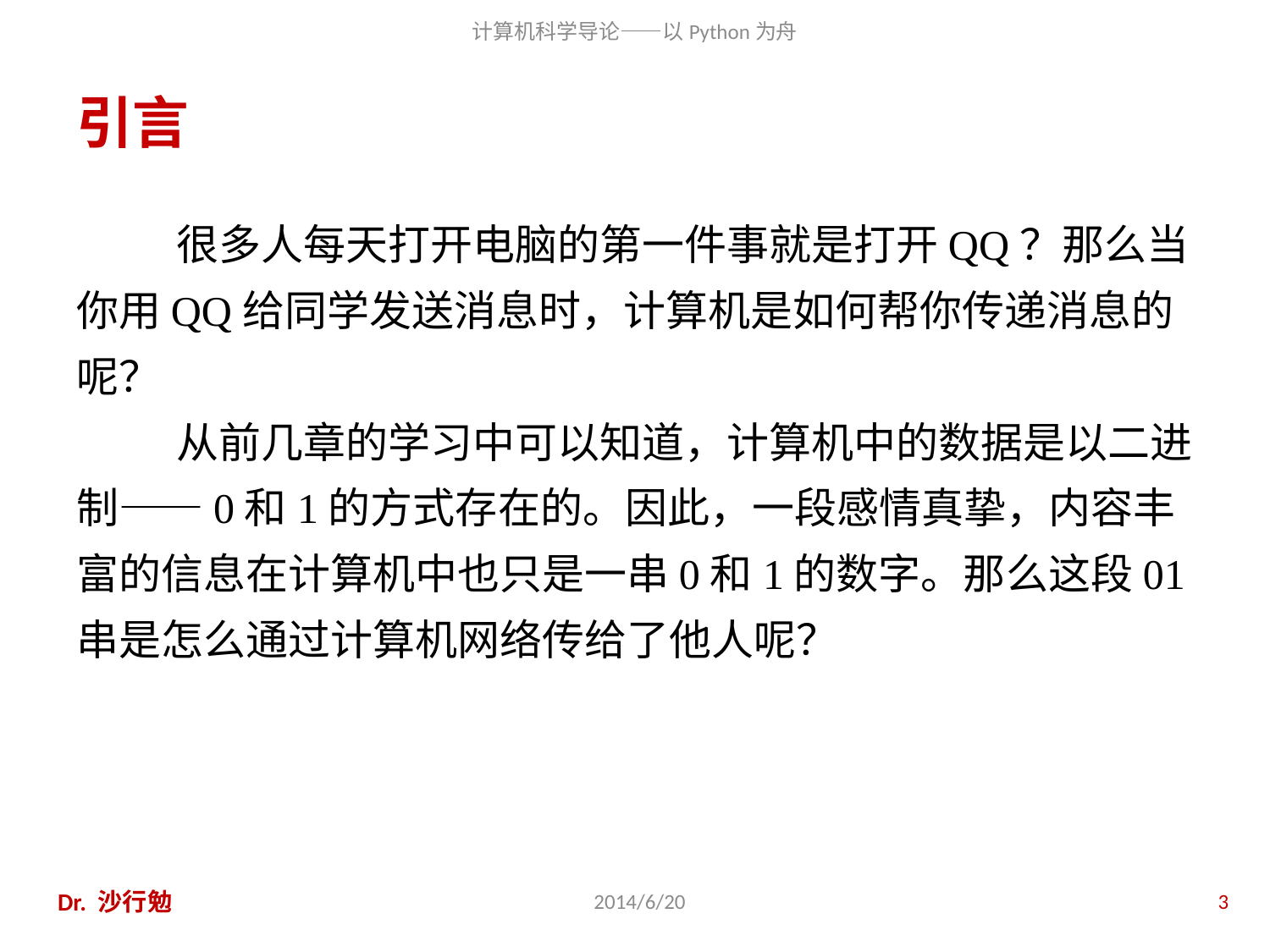

# 引言
很多人每天打开电脑的第一件事就是打开QQ？那么当你用QQ给同学发送消息时，计算机是如何帮你传递消息的呢？
从前几章的学习中可以知道，计算机中的数据是以二进制——0和1的方式存在的。因此，一段感情真挚，内容丰富的信息在计算机中也只是一串0和1的数字。那么这段01串是怎么通过计算机网络传给了他人呢？

Dr. 沙行勉
2014/6/20
3